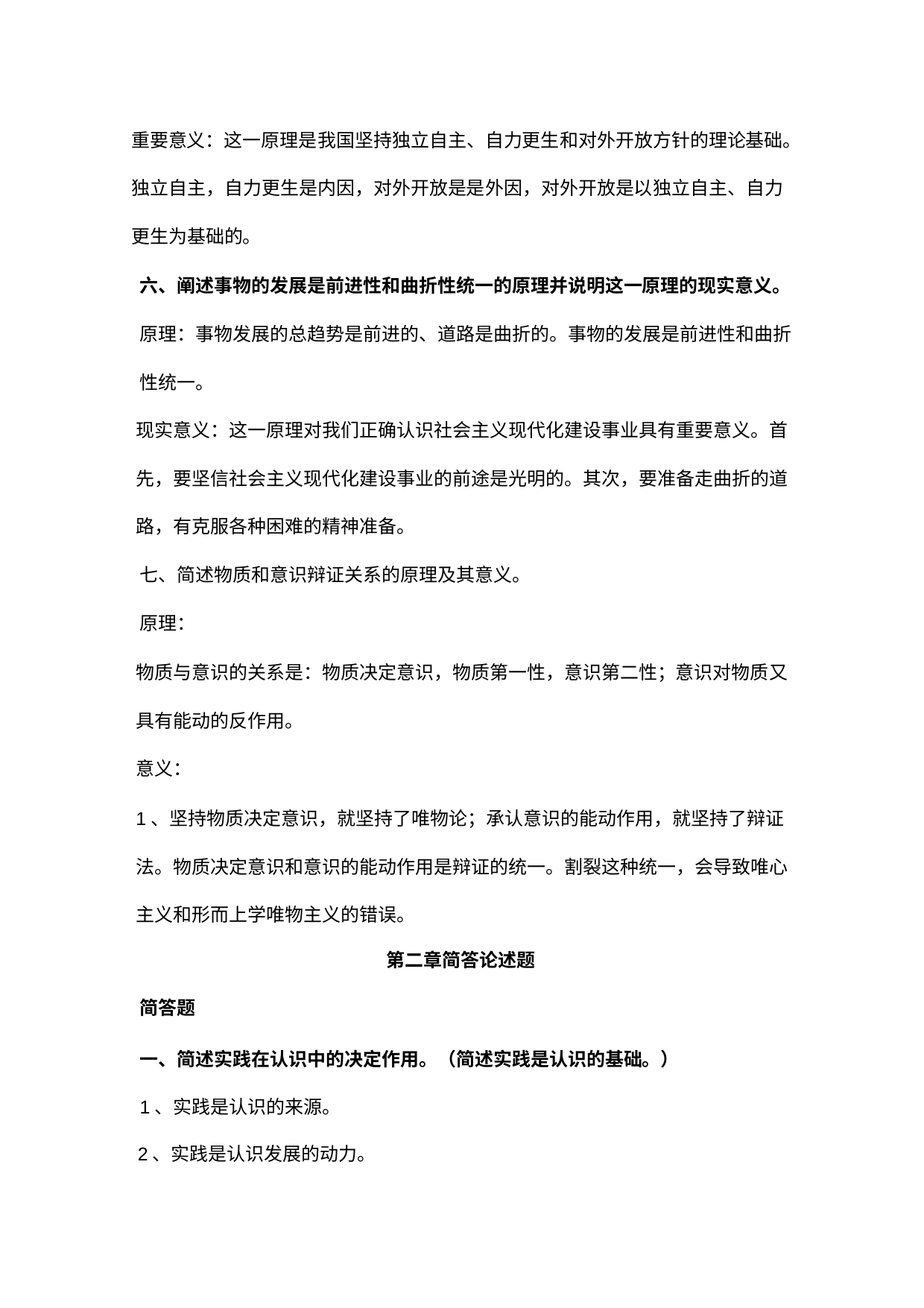

重要意义：这一原理是我国坚持独立自主、自力更生和对外开放方针的理论基础。

独立自主，自力更生是内因，对外开放是是外因，对外开放是以独立自主、自力

更生为基础的。
六、阐述事物的发展是前进性和曲折性统一的原理并说明这一原理的现实意义。

原理：事物发展的总趋势是前进的、道路是曲折的。事物的发展是前进性和曲折

性统一。
现实意义：这一原理对我们正确认识社会主义现代化建设事业具有重要意义。首

先，要坚信社会主义现代化建设事业的前途是光明的。其次，要准备走曲折的道

路，有克服各种困难的精神准备。
七、简述物质和意识辩证关系的原理及其意义。

原理：
物质与意识的关系是：物质决定意识，物质第一性，意识第二性；意识对物质又

具有能动的反作用。

意义：
1、坚持物质决定意识，就坚持了唯物论；承认意识的能动作用，就坚持了辩证

法。物质决定意识和意识的能动作用是辩证的统一。割裂这种统一，会导致唯心

主义和形而上学唯物主义的错误。
第二章简答论述题
简答题
一、简述实践在认识中的决定作用。（简述实践是认识的基础。）

1、实践是认识的来源。
2、实践是认识发展的动力。